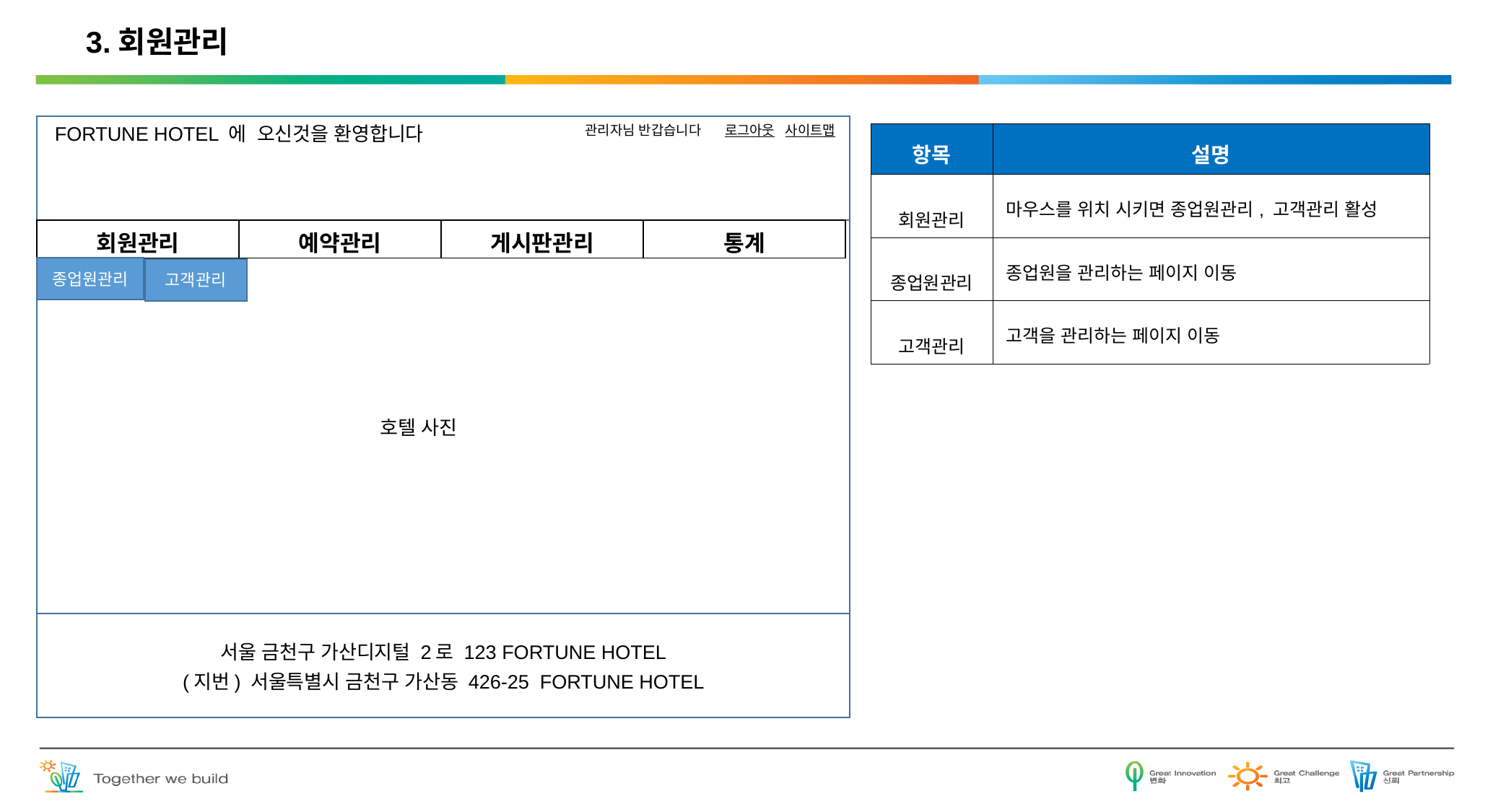

# 3.회원관리
FORTUNE HOTEL 에  오신것을 환영합니다

관리자님 반갑습니다
로그아웃
사이트맵

| 항목 | 설명 |
| --- | --- |
| 회원관리 | 마우스를 위치 시키면 종업원관리, 고객관리 활성 |
| 종업원관리 | 종업원을 관리하는 페이지 이동 |
| 고객관리 | 고객을 관리하는 페이지 이동 |
| 회원관리 | 예약관리 | 게시판관리 | 통계 |
| --- | --- | --- | --- |
종업원관리
고객관리
호텔 사진

서울 금천구 가산디지털 2로 123 FORTUNE HOTEL
(지번) 서울특별시 금천구 가산동 426-25  FORTUNE HOTEL